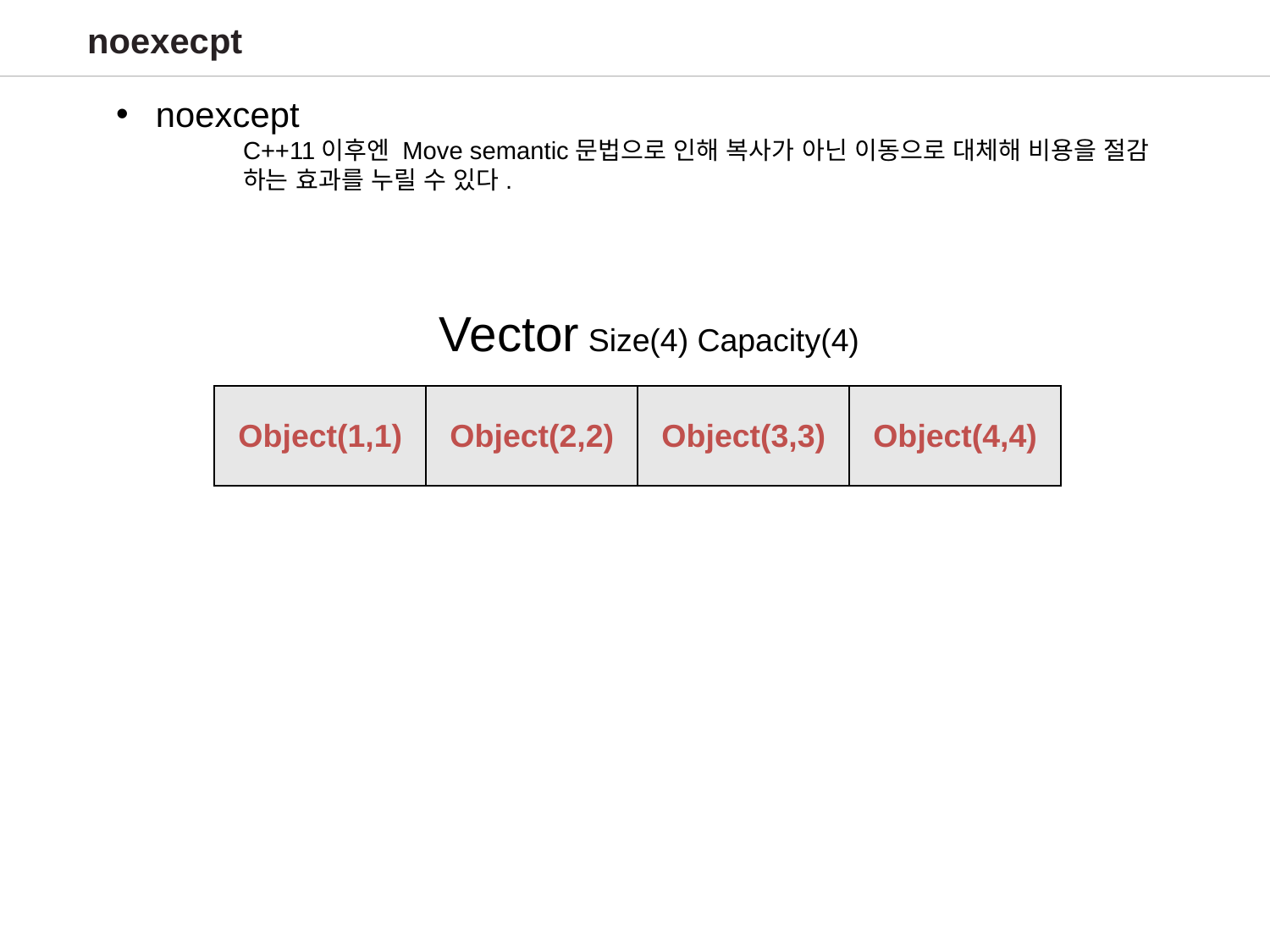

noexecpt
noexcept
	C++11이후엔 Move semantic문법으로 인해 복사가 아닌 이동으로 대체해 비용을 절감
	하는 효과를 누릴 수 있다.
Vector Size(4) Capacity(4)
| Object(1,1) | Object(2,2) | Object(3,3) | Object(4,4) |
| --- | --- | --- | --- |